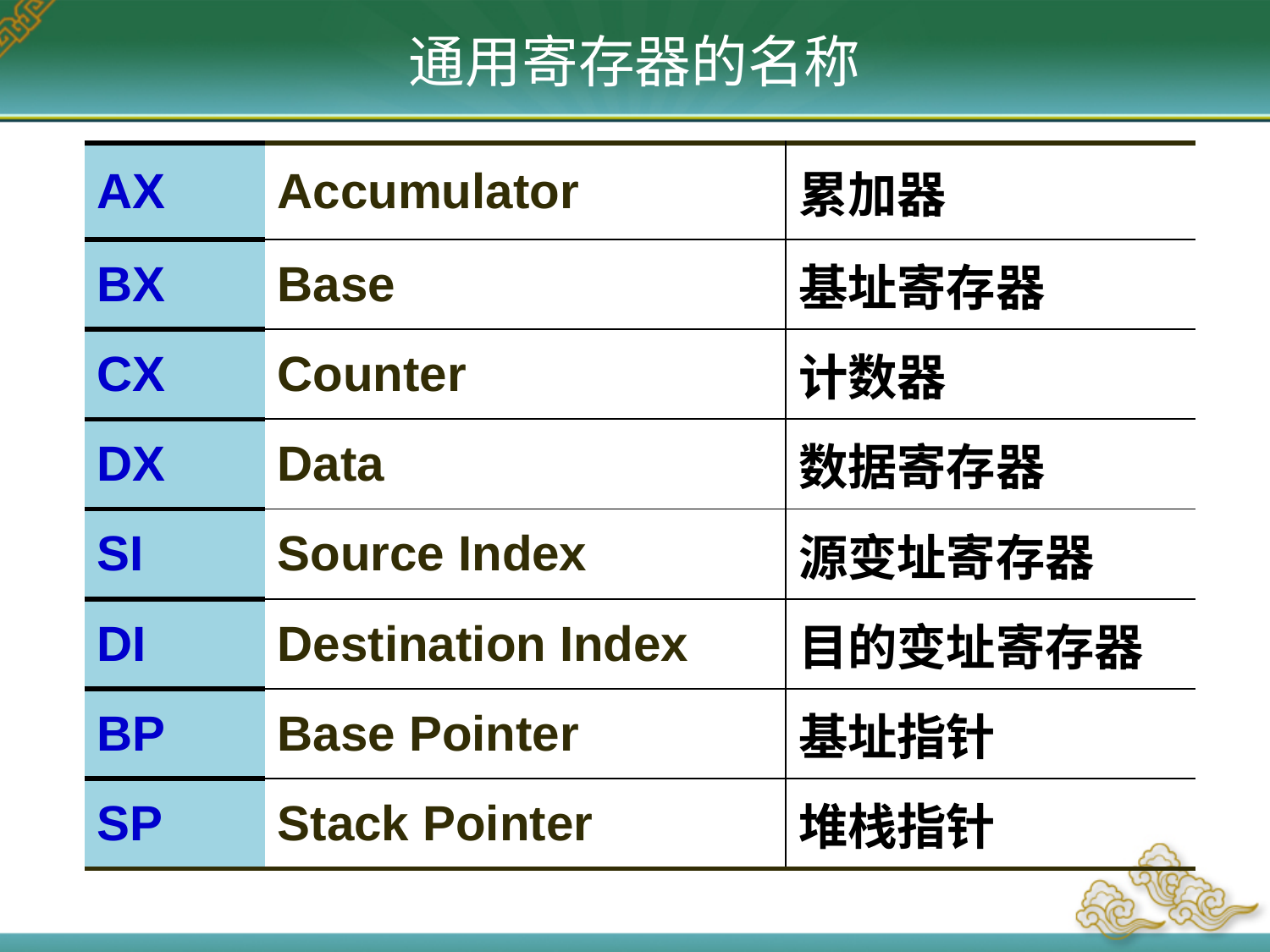

通用寄存器的名称
| AX | Accumulator | 累加器 |
| --- | --- | --- |
| BX | Base | 基址寄存器 |
| CX | Counter | 计数器 |
| DX | Data | 数据寄存器 |
| SI | Source Index | 源变址寄存器 |
| DI | Destination Index | 目的变址寄存器 |
| BP | Base Pointer | 基址指针 |
| SP | Stack Pointer | 堆栈指针 |